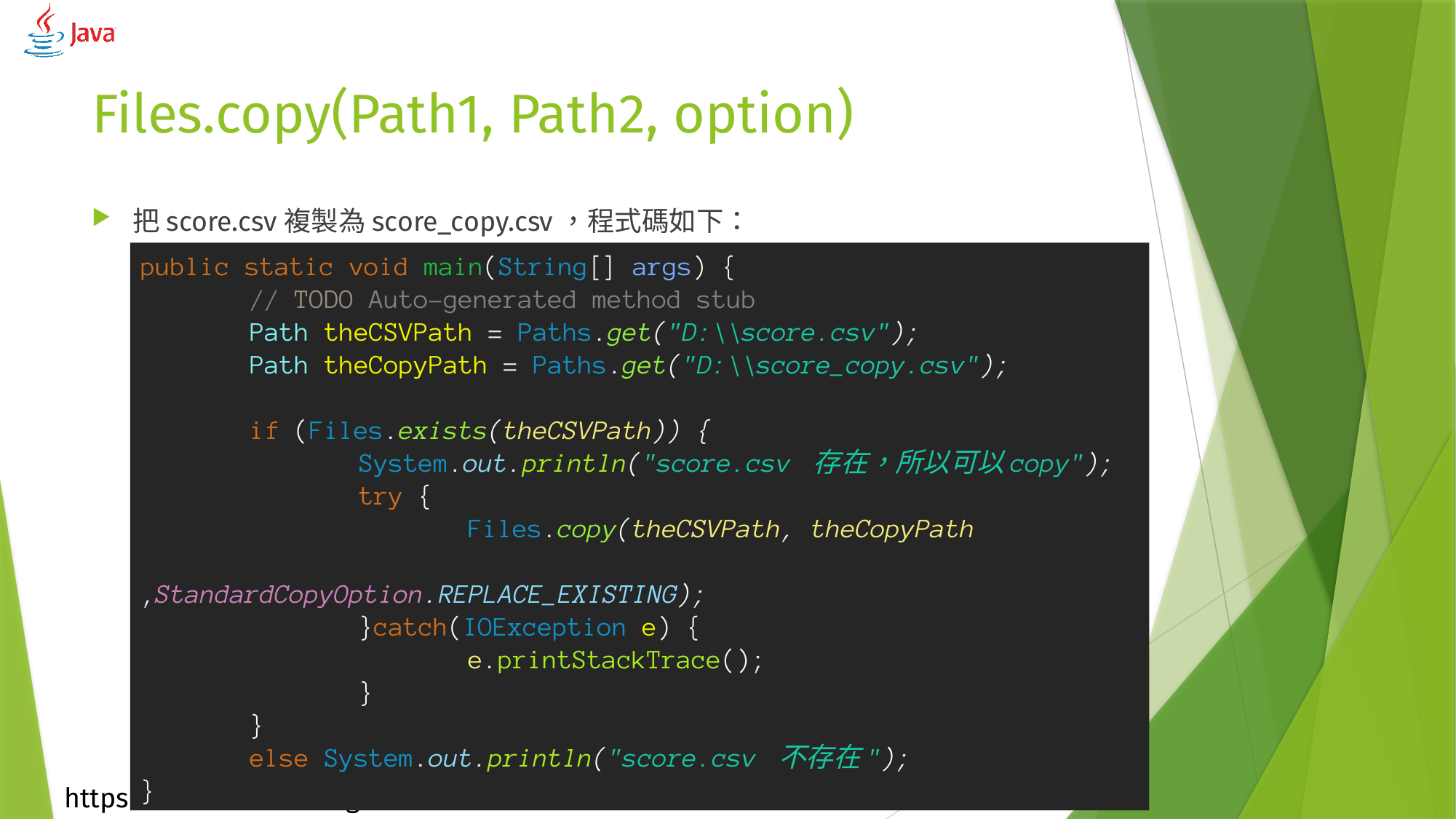

# Files.copy(Path1, Path2, option)
把score.csv複製為score_copy.csv，程式碼如下：
public static void main(String[] args) {
	// TODO Auto-generated method stub
	Path theCSVPath = Paths.get("D:\\score.csv");
	Path theCopyPath = Paths.get("D:\\score_copy.csv");

	if (Files.exists(theCSVPath)) {
		System.out.println("score.csv 存在，所以可以copy");
		try {
			Files.copy(theCSVPath, theCopyPath
    				,StandardCopyOption.REPLACE_EXISTING);
		}catch(IOException e) {
			e.printStackTrace();
		}
	}
	else System.out.println("score.csv 不存在");
}